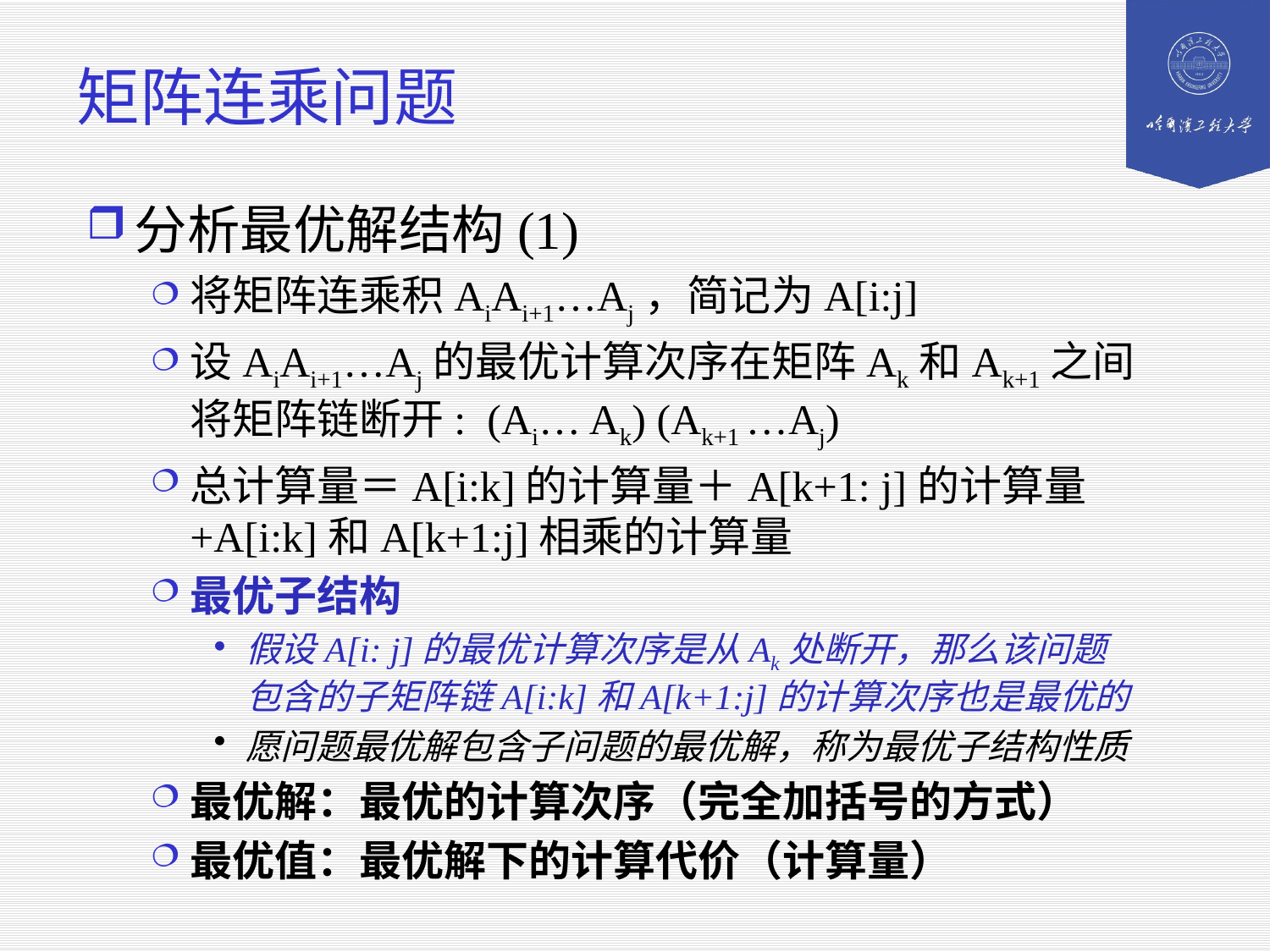

# 矩阵连乘问题
分析最优解结构(1)
将矩阵连乘积AiAi+1…Aj，简记为A[i:j]
设AiAi+1…Aj的最优计算次序在矩阵Ak和Ak+1之间将矩阵链断开:  (Ai… Ak) (Ak+1 …Aj)
总计算量＝A[i:k]的计算量＋A[k+1: j]的计算量+A[i:k]和A[k+1:j]相乘的计算量
最优子结构
假设A[i: j]的最优计算次序是从Ak处断开，那么该问题包含的子矩阵链A[i:k]和A[k+1:j]的计算次序也是最优的
愿问题最优解包含子问题的最优解，称为最优子结构性质
最优解：最优的计算次序（完全加括号的方式）
最优值：最优解下的计算代价（计算量）